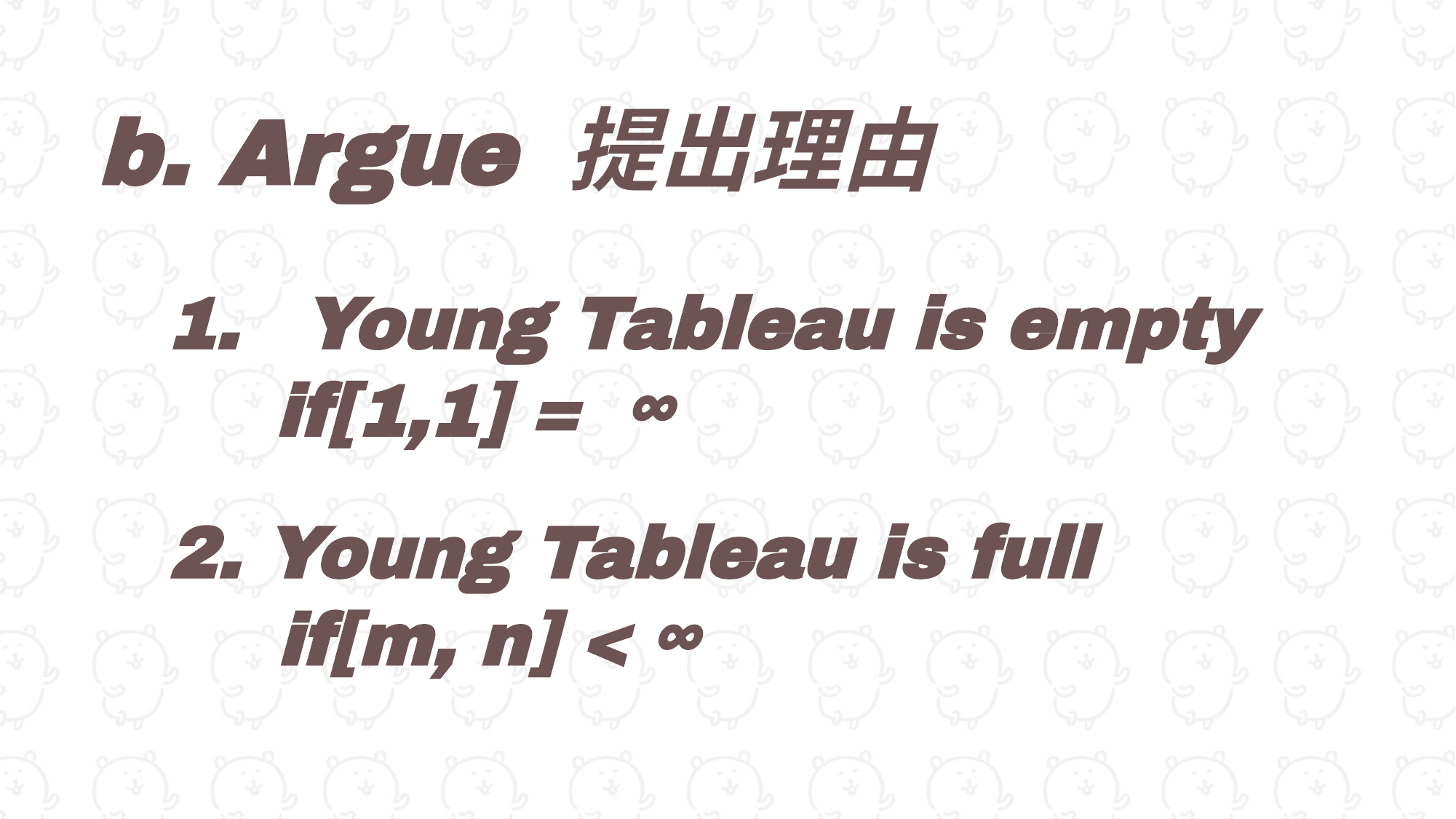

b. Argue 提出理由
Young Tableau is empty
	if[1,1] =  ∞
2. Young Tableau is full
	if[m, n] < ∞